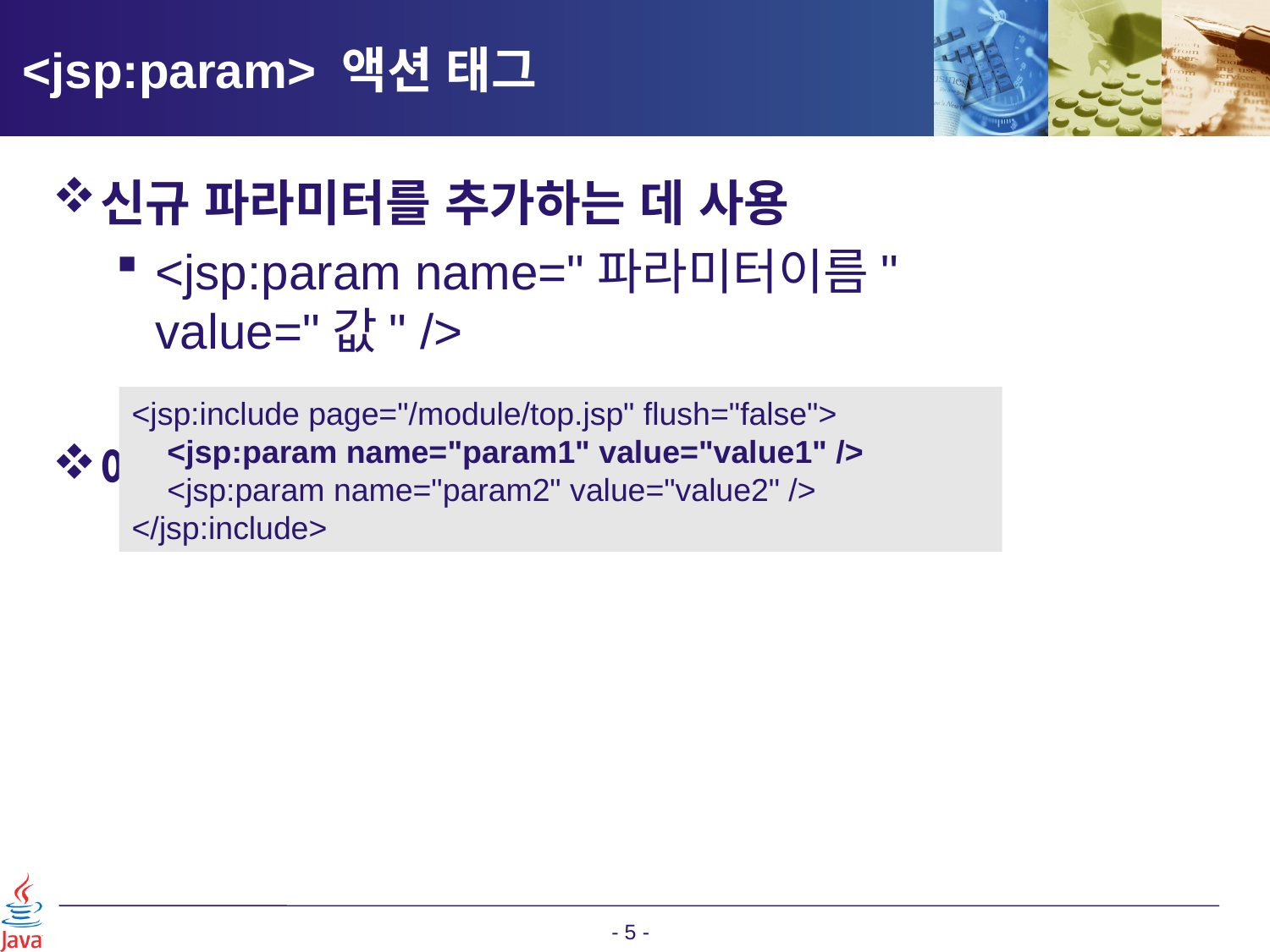

# <jsp:param> 액션 태그
신규 파라미터를 추가하는 데 사용
<jsp:param name="파라미터이름" value="값" />

예

<jsp:include page="/module/top.jsp" flush="false">
    <jsp:param name="param1" value="value1" />
    <jsp:param name="param2" value="value2" />
</jsp:include>